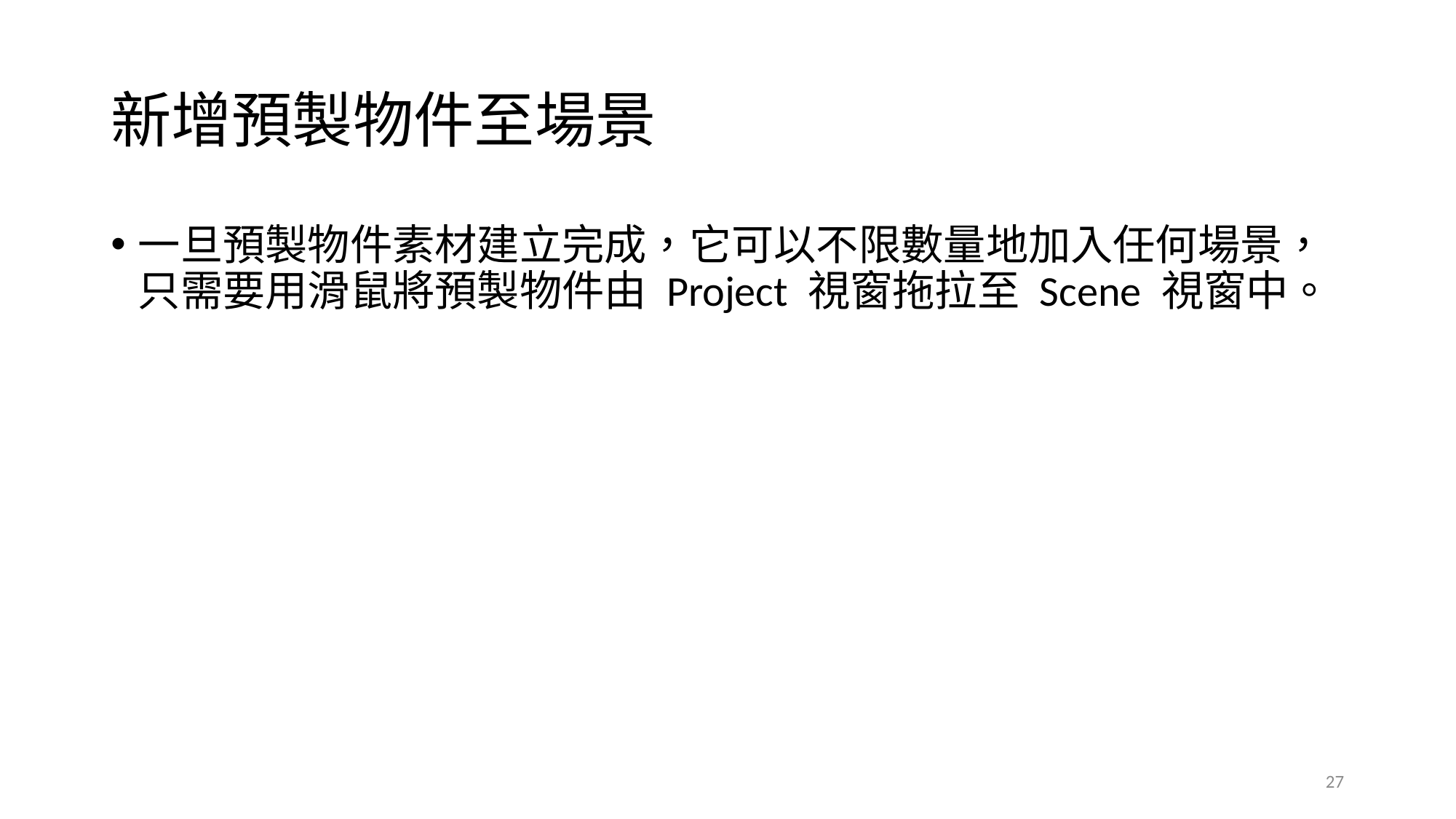

# 新增預製物件至場景
一旦預製物件素材建立完成，它可以不限數量地加入任何場景，只需要用滑鼠將預製物件由 Project 視窗拖拉至 Scene 視窗中。
27